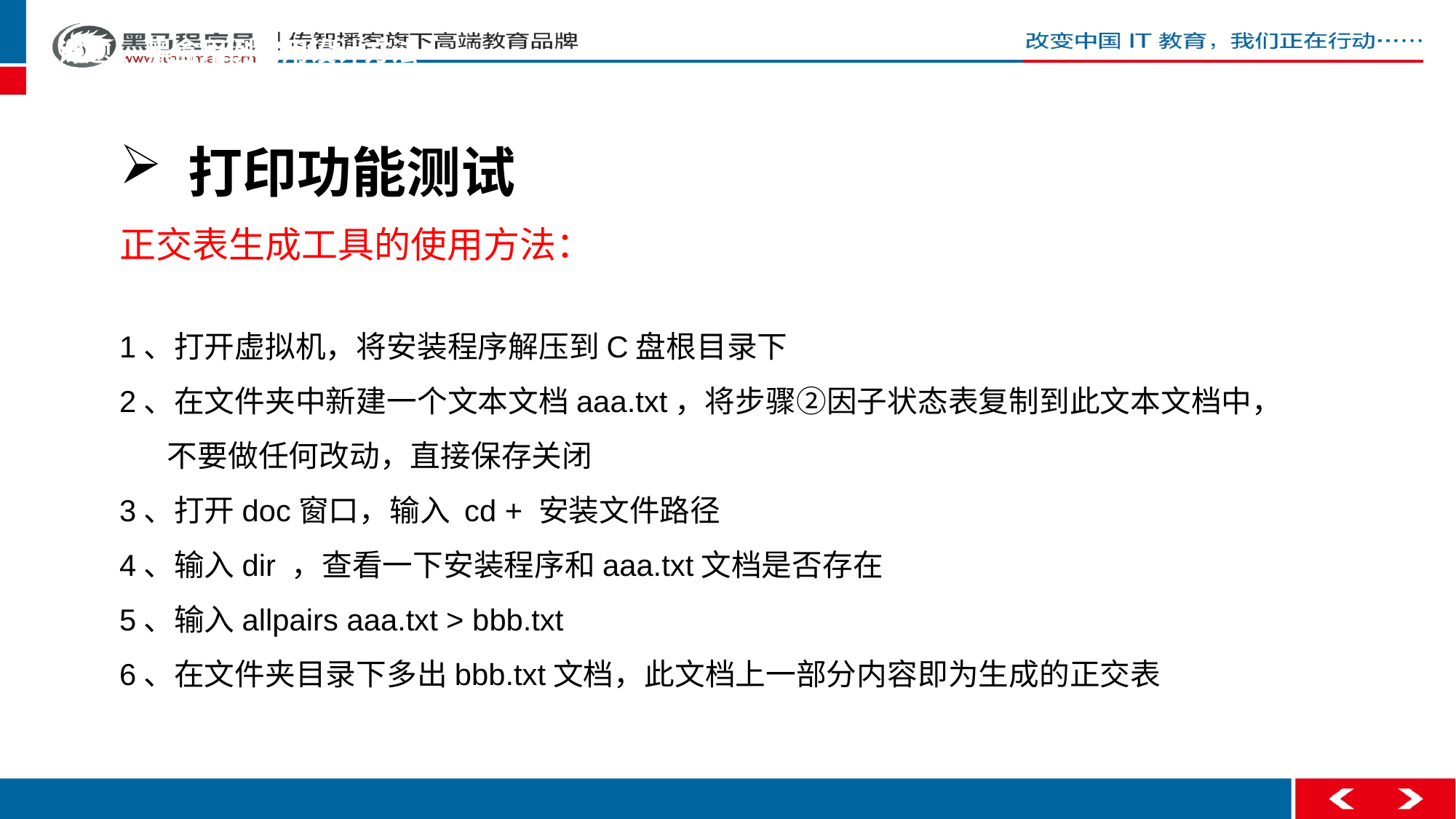

课题 、黑盒用例常用设计方法
 打印功能测试
正交表生成工具的使用方法：

1、打开虚拟机，将安装程序解压到C盘根目录下
2、在文件夹中新建一个文本文档aaa.txt，将步骤②因子状态表复制到此文本文档中，
      不要做任何改动，直接保存关闭
3、打开doc窗口，输入 cd + 安装文件路径
4、输入dir ，查看一下安装程序和aaa.txt文档是否存在
5、输入allpairs aaa.txt > bbb.txt
6、在文件夹目录下多出bbb.txt文档，此文档上一部分内容即为生成的正交表